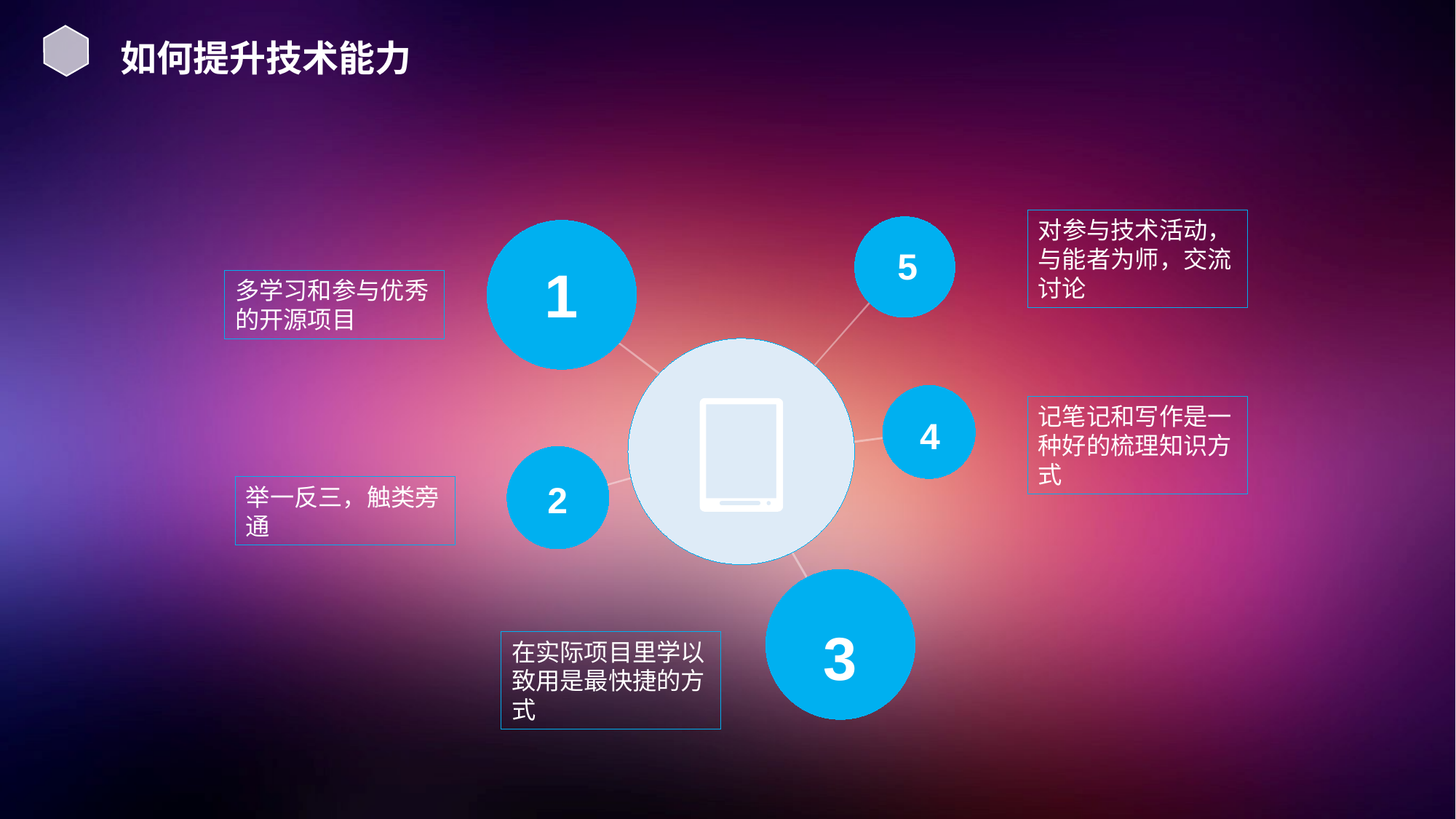

如何提升技术能力
对参与技术活动，与能者为师，交流讨论

5
1
多学习和参与优秀的开源项目

记笔记和写作是一种好的梳理知识方式

4

2

举一反三，触类旁通

3
在实际项目里学以致用是最快捷的方式